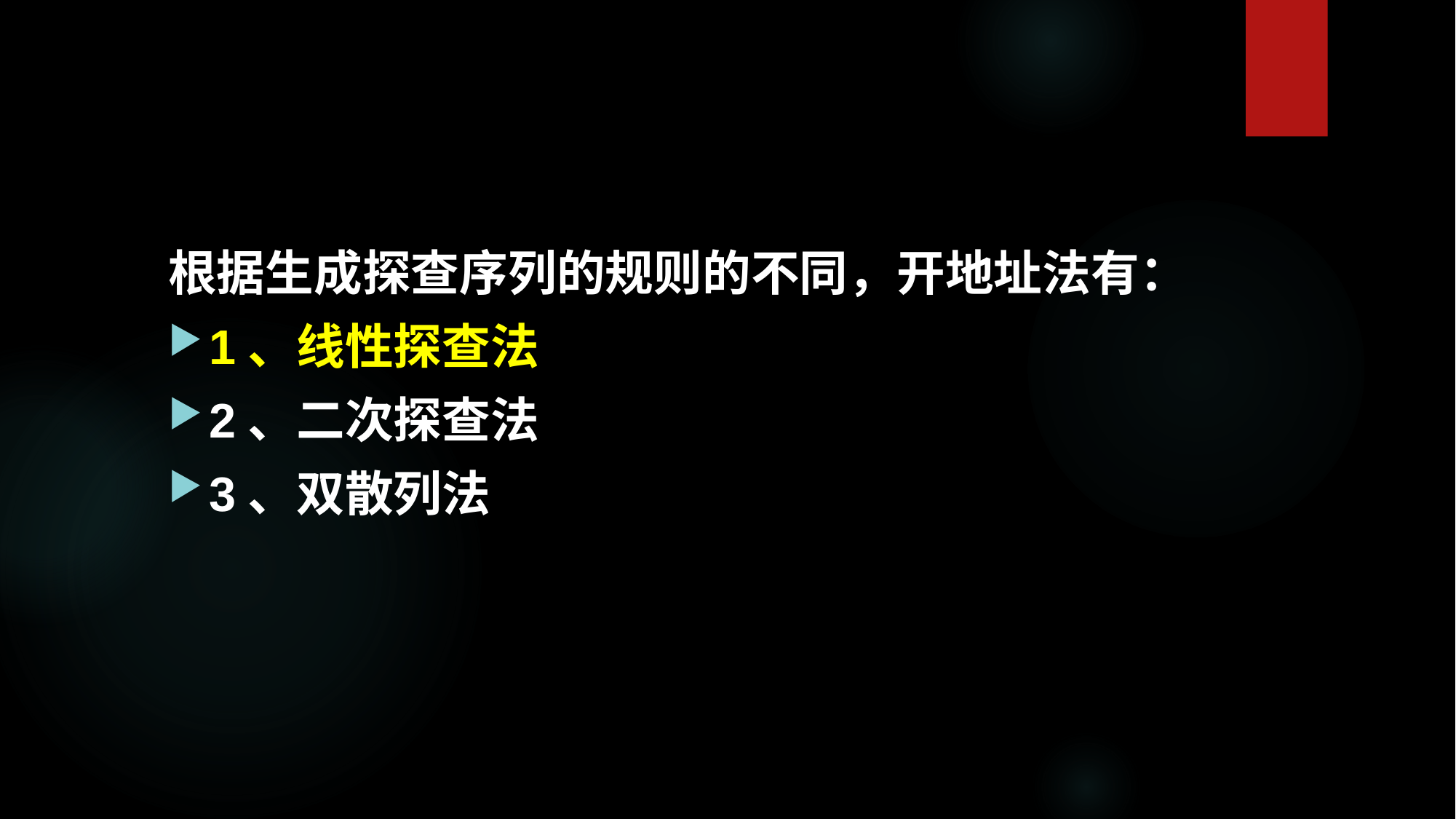

根据生成探查序列的规则的不同，开地址法有：
1、线性探查法
2、二次探查法
3、双散列法